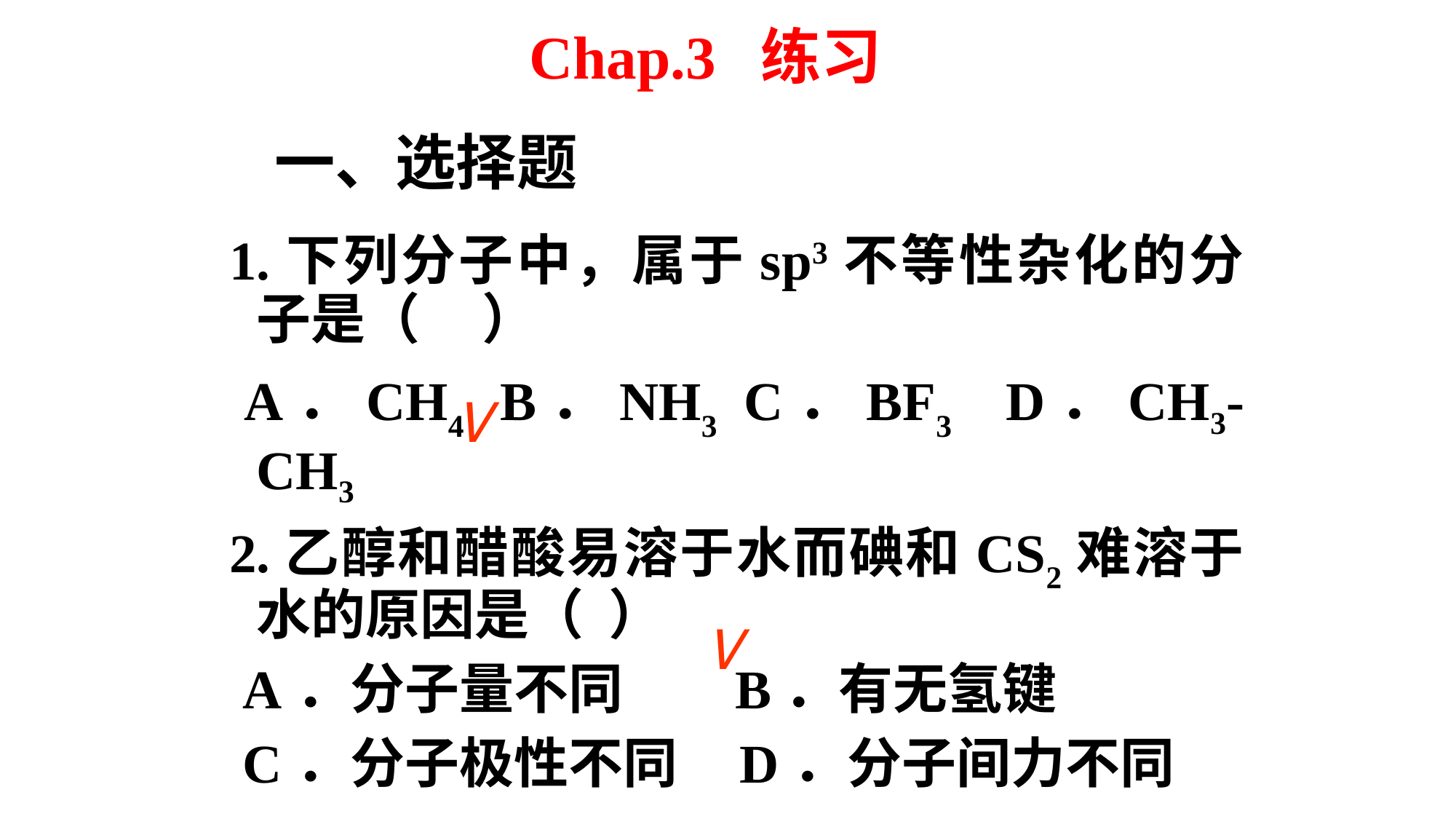

# Chap.3  练习
一、选择题
1.下列分子中，属于sp3不等性杂化的分子是（     ）
 A．CH4    B．NH3   C．BF3      D．CH3-CH3
2.乙醇和醋酸易溶于水而碘和CS2难溶于水的原因是（  ）
 A．分子量不同        B．有无氢键
 C．分子极性不同    D．分子间力不同
V
V